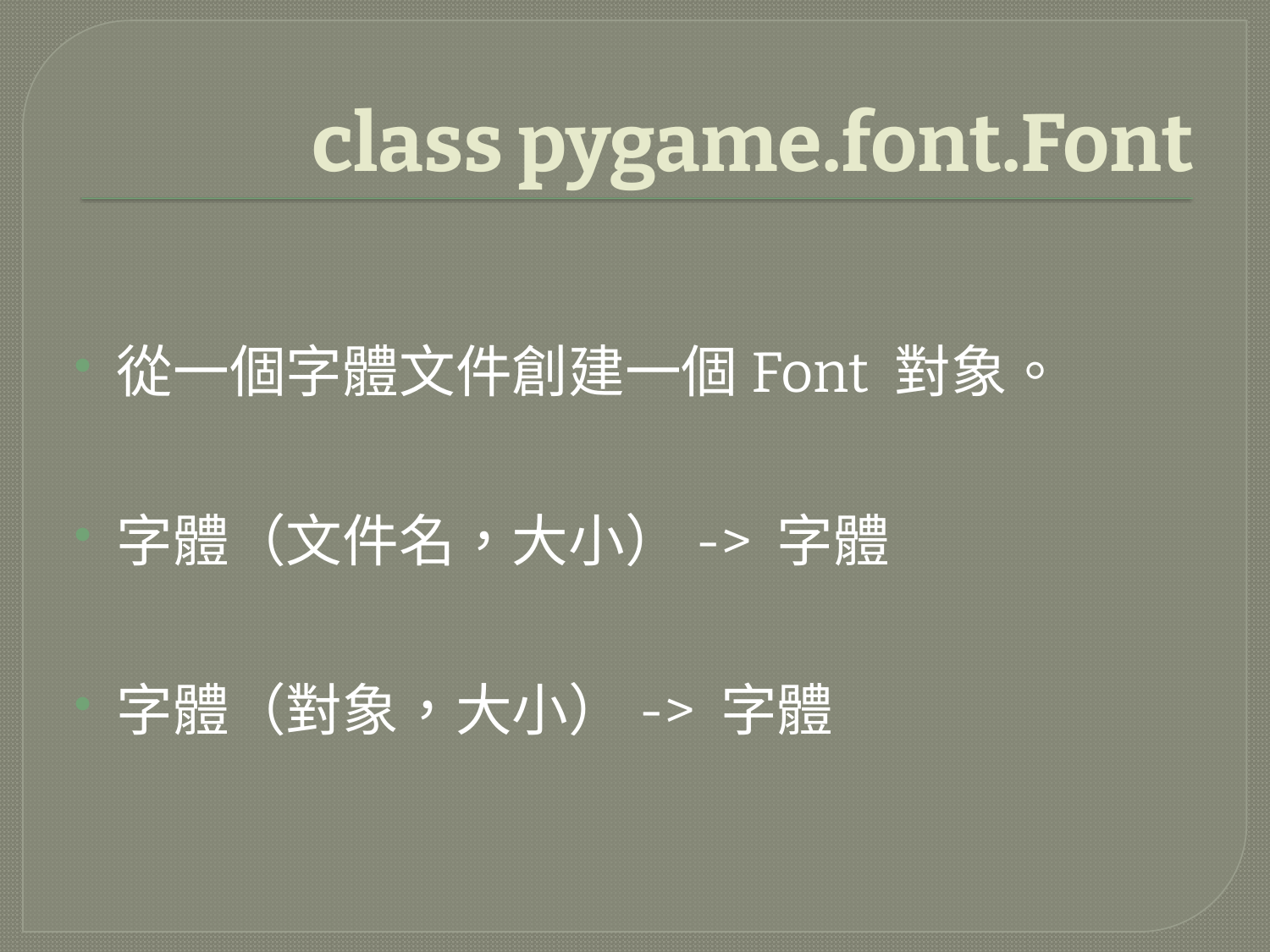

# class pygame.font.Font
從一個字體文件創建一個Font 對象。
字體（文件名，大小）-> 字體
字體（對象，大小）-> 字體